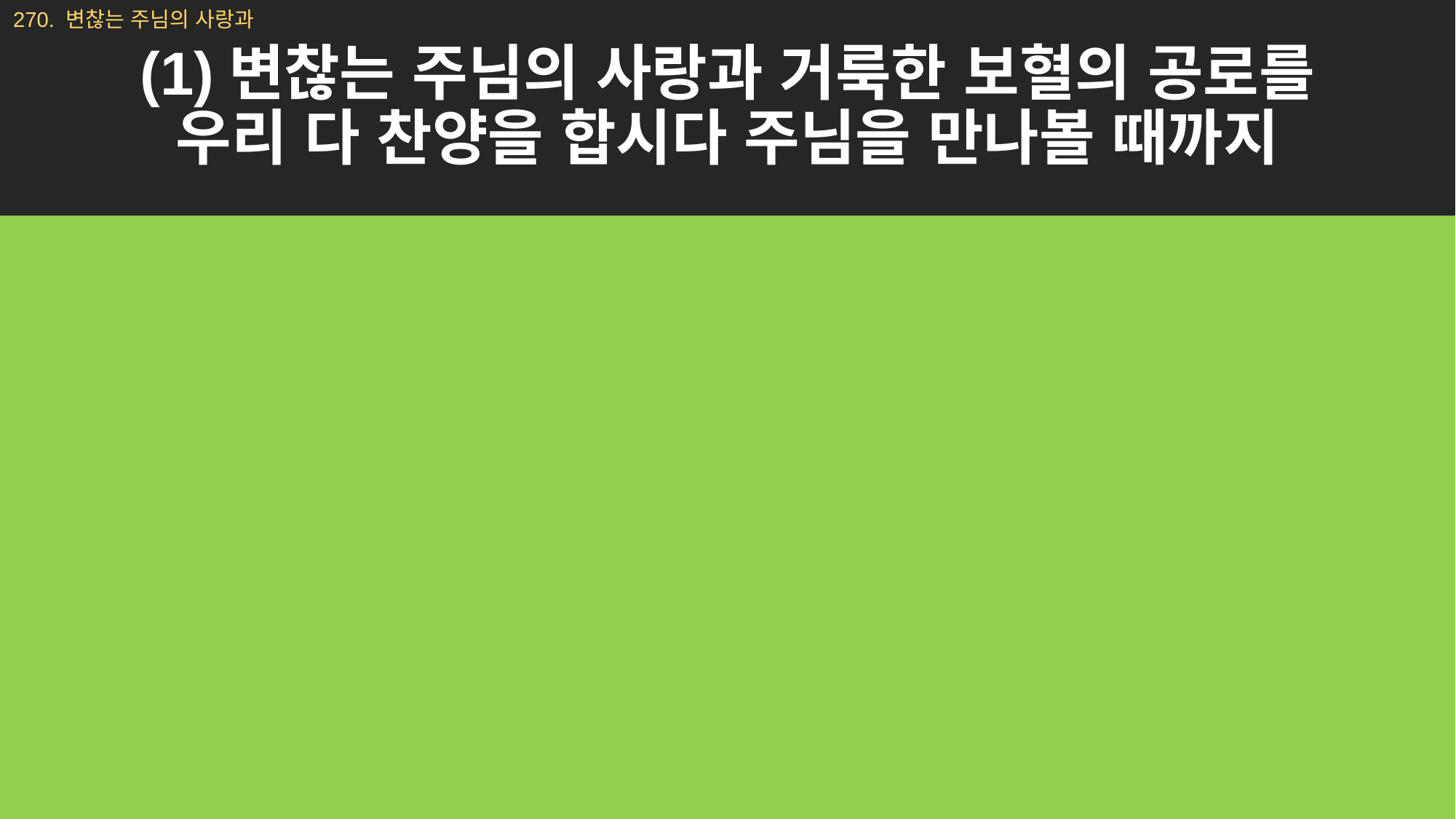

# (1)변찮는 주님의 사랑과 거룩한 보혈의 공로를 우리 다 찬양을 합시다 주님을 만나볼 때까지
270. 변찮는 주님의 사랑과